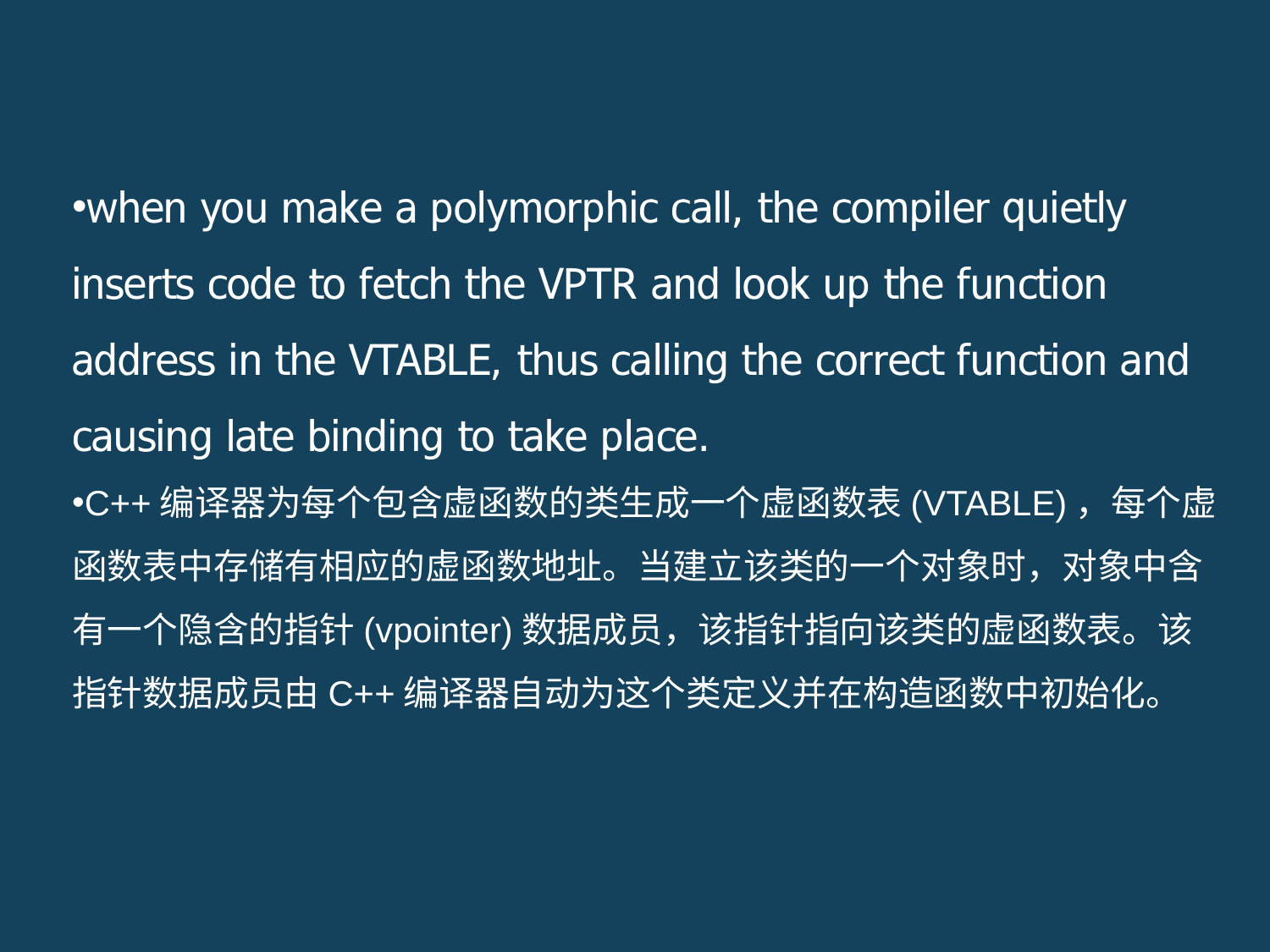

when you make a polymorphic call, the compiler quietly inserts code to fetch the VPTR and look up the function address in the VTABLE, thus calling the correct function and causing late binding to take place.
C++编译器为每个包含虚函数的类生成一个虚函数表(VTABLE)，每个虚函数表中存储有相应的虚函数地址。当建立该类的一个对象时，对象中含有一个隐含的指针(vpointer)数据成员，该指针指向该类的虚函数表。该指针数据成员由C++编译器自动为这个类定义并在构造函数中初始化。